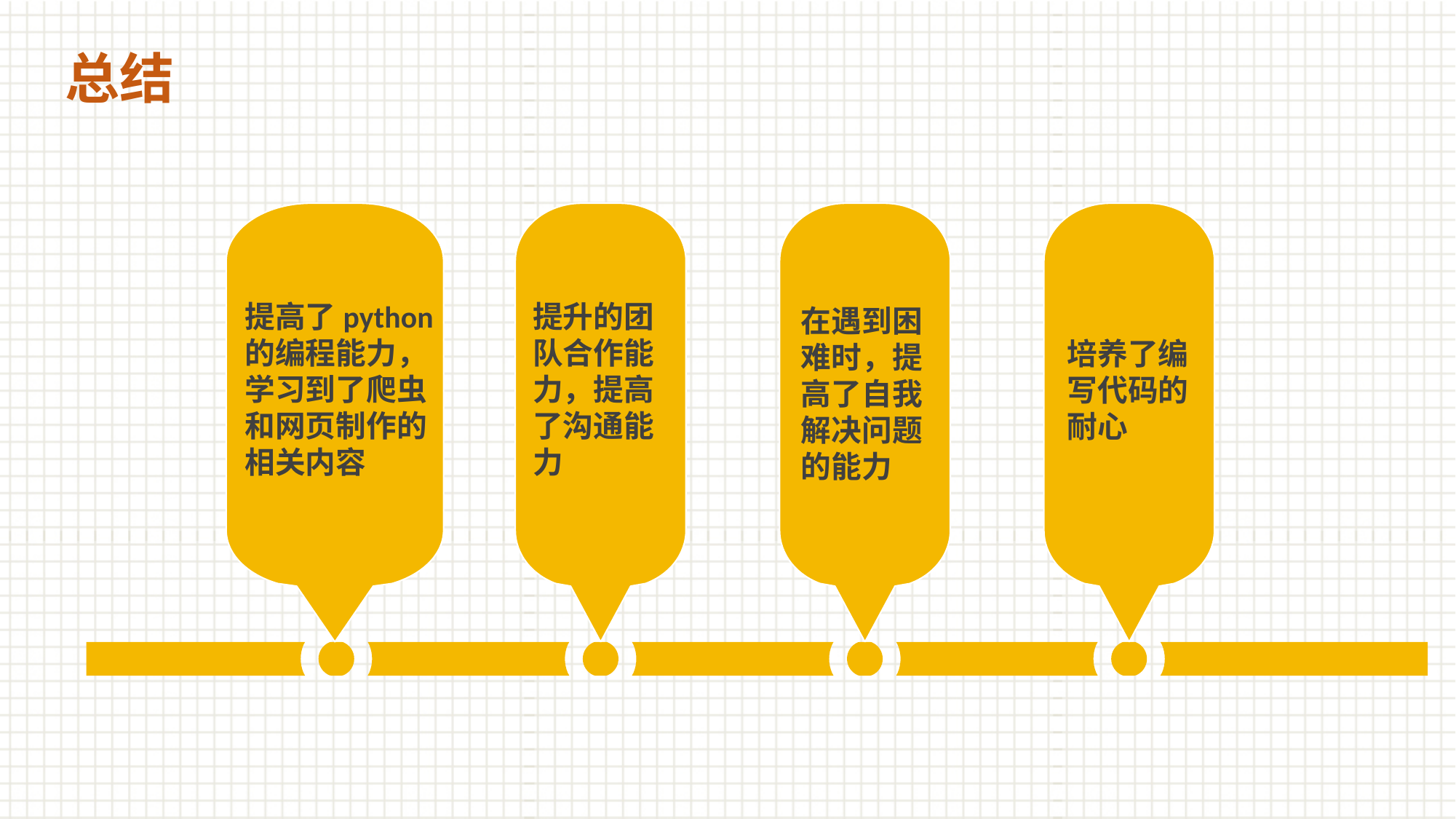

总结

提升的团队合作能力，提高了沟通能力
提高了python的编程能力，学习到了爬虫和网页制作的相关内容
在遇到困难时，提高了自我解决问题的能力
培养了编写代码的耐心